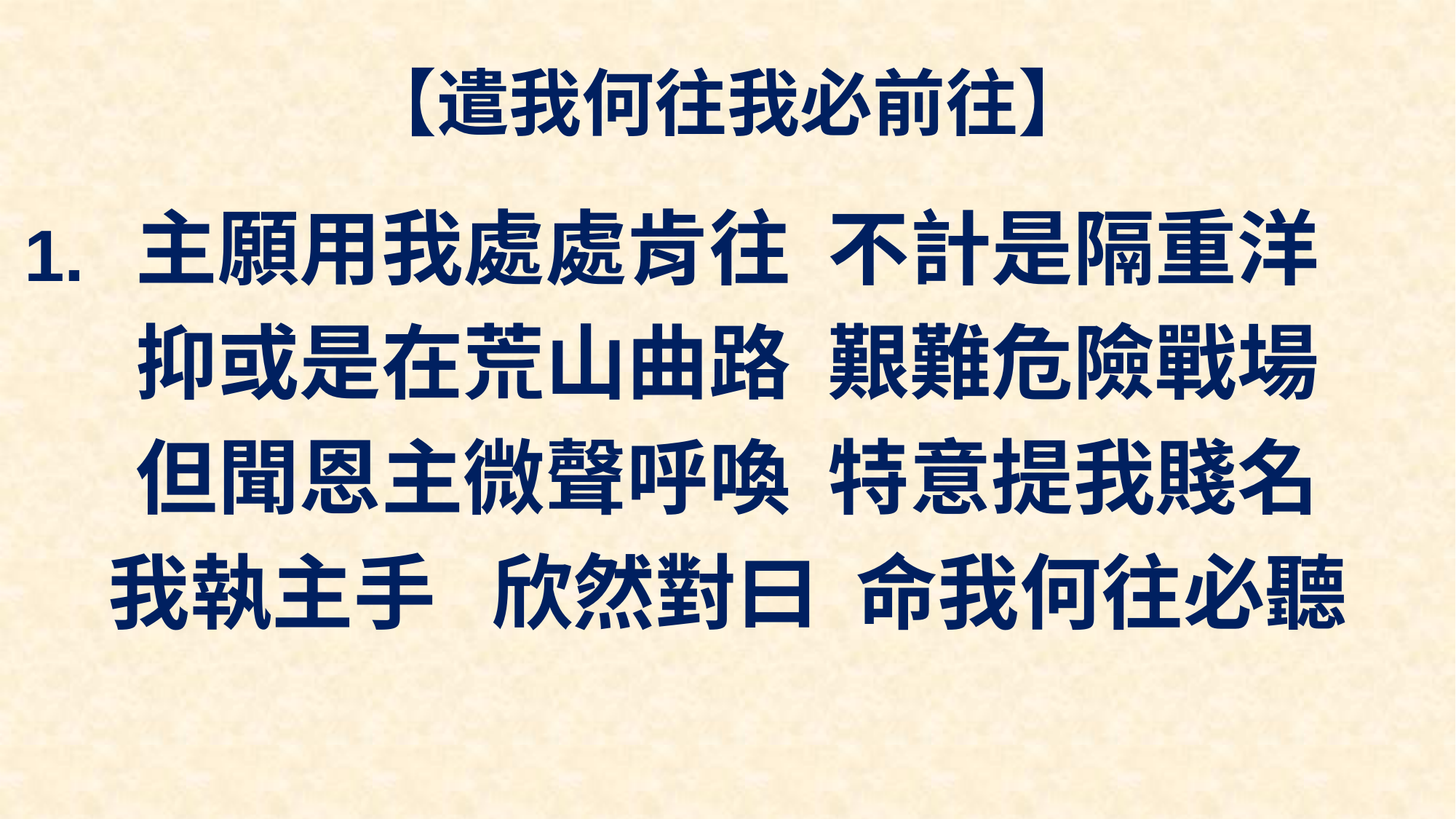

# 【遣我何往我必前往】
主願用我處處肯往  不計是隔重洋
抑或是在荒山曲路  艱難危險戰場
但聞恩主微聲呼喚  特意提我賤名
我執主手   欣然對曰  命我何往必聽
1.